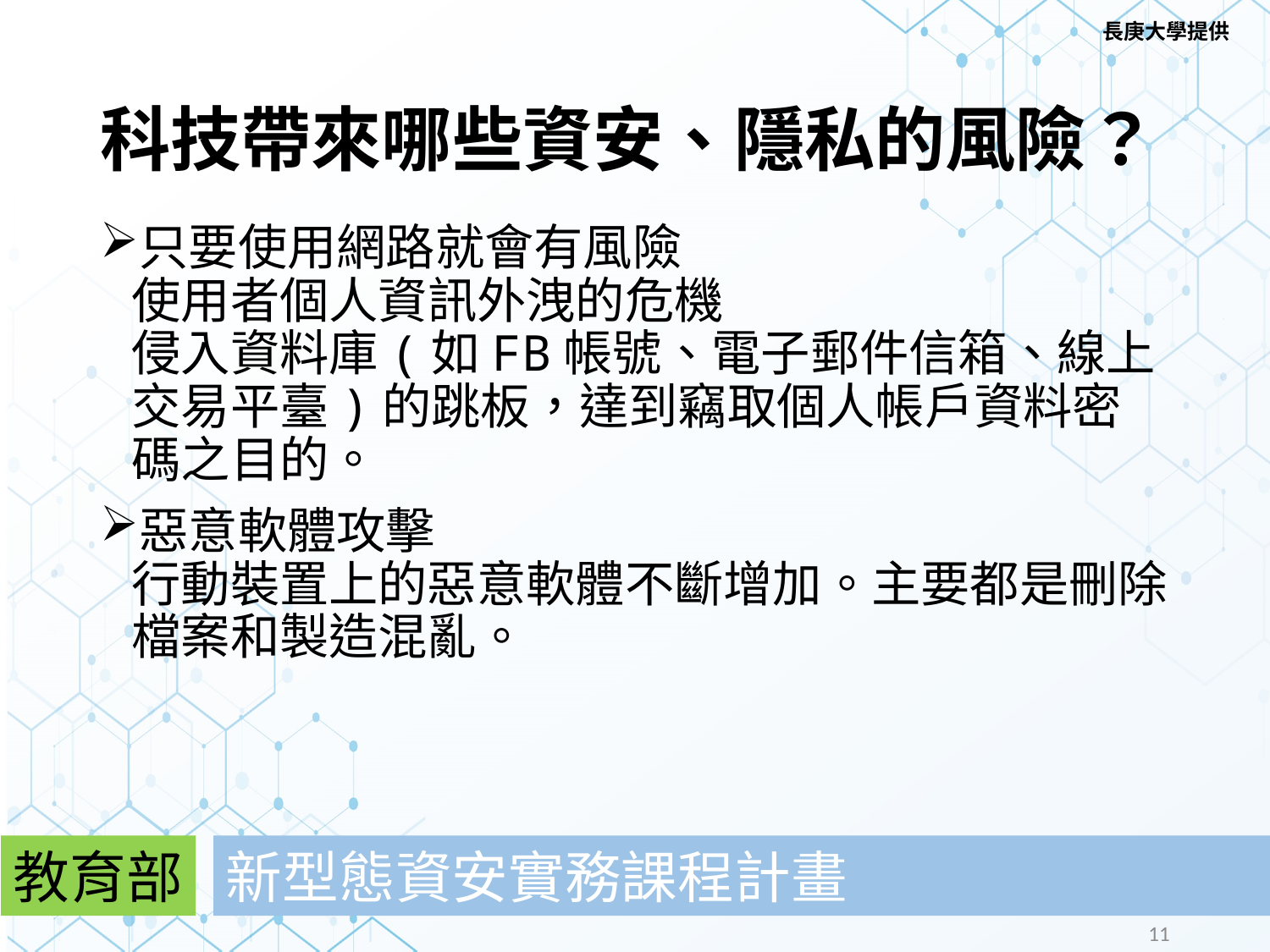

長庚大學提供
# 科技帶來哪些資安、隱私的風險？​
只要使用網路就會有風險​
使用者個人資訊外洩的危機
侵入資料庫(如FB帳號、電子郵件信箱、線上交易平臺)的跳板，達到竊取個人帳戶資料密碼之目的。​
惡意軟體攻擊​
行動裝置上的惡意軟體不斷增加。主要都是刪除檔案和製造混亂。
教育部
新型態資安實務課程計畫
11